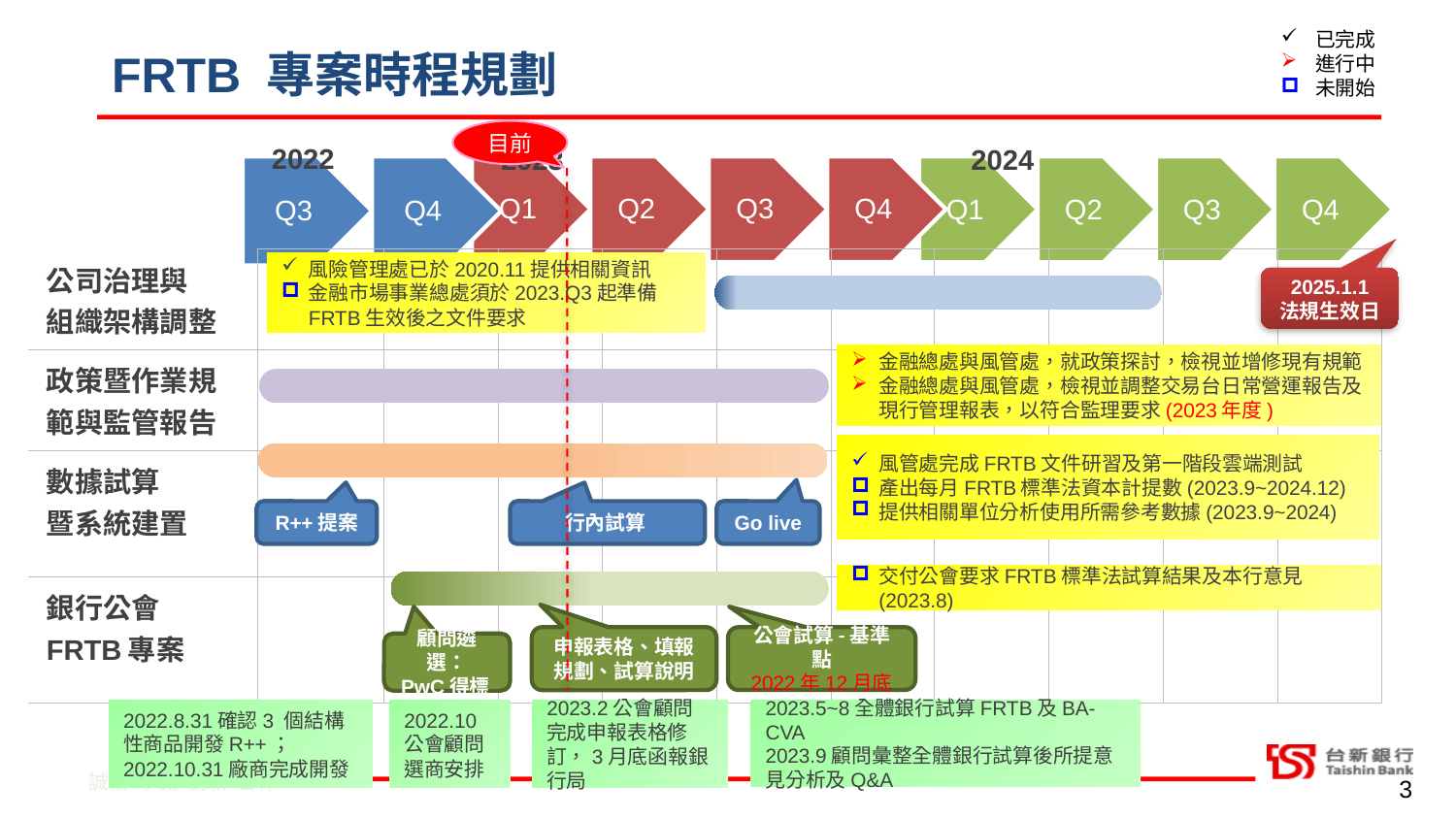

已完成
進行中
未開始
# FRTB 專案時程規劃
目前
2022
2023
2024
Q1
Q2
Q3
Q4
Q3
Q4
Q1
Q2
Q3
Q4
| 公司治理與 組織架構調整 |  |  |  |  |  |  |  |  |  |  |
| --- | --- | --- | --- | --- | --- | --- | --- | --- | --- | --- |
| 政策暨作業規範與監管報告 |  |  |  |  |  |  |  |  |  |  |
| 數據試算 暨系統建置 |  |  |  |  |  |  |  |  |  |  |
| 銀行公會 FRTB專案 |  |  |  |  |  |  |  |  |  |  |
風險管理處已於2020.11提供相關資訊
金融市場事業總處須於2023.Q3起準備FRTB生效後之文件要求
2025.1.1
法規生效日

金融總處與風管處，就政策探討，檢視並增修現有規範
金融總處與風管處，檢視並調整交易台日常營運報告及現行管理報表，以符合監理要求(2023年度)

風管處完成FRTB文件研習及第一階段雲端測試
產出每月FRTB標準法資本計提數(2023.9~2024.12)
提供相關單位分析使用所需參考數據(2023.9~2024)

R++提案
行內試算
Go live
交付公會要求FRTB標準法試算結果及本行意見(2023.8)

申報表格、填報規劃、試算說明
公會試算-基準點
2022年12月底
顧問遴選：
PwC得標
2023.5~8全體銀行試算FRTB及BA-CVA
2023.9顧問彙整全體銀行試算後所提意見分析及Q&A
2022.8.31確認3 個結構性商品開發R++；2022.10.31廠商完成開發
2022.10
公會顧問選商安排
2023.2公會顧問完成申報表格修訂，3月底函報銀行局
3